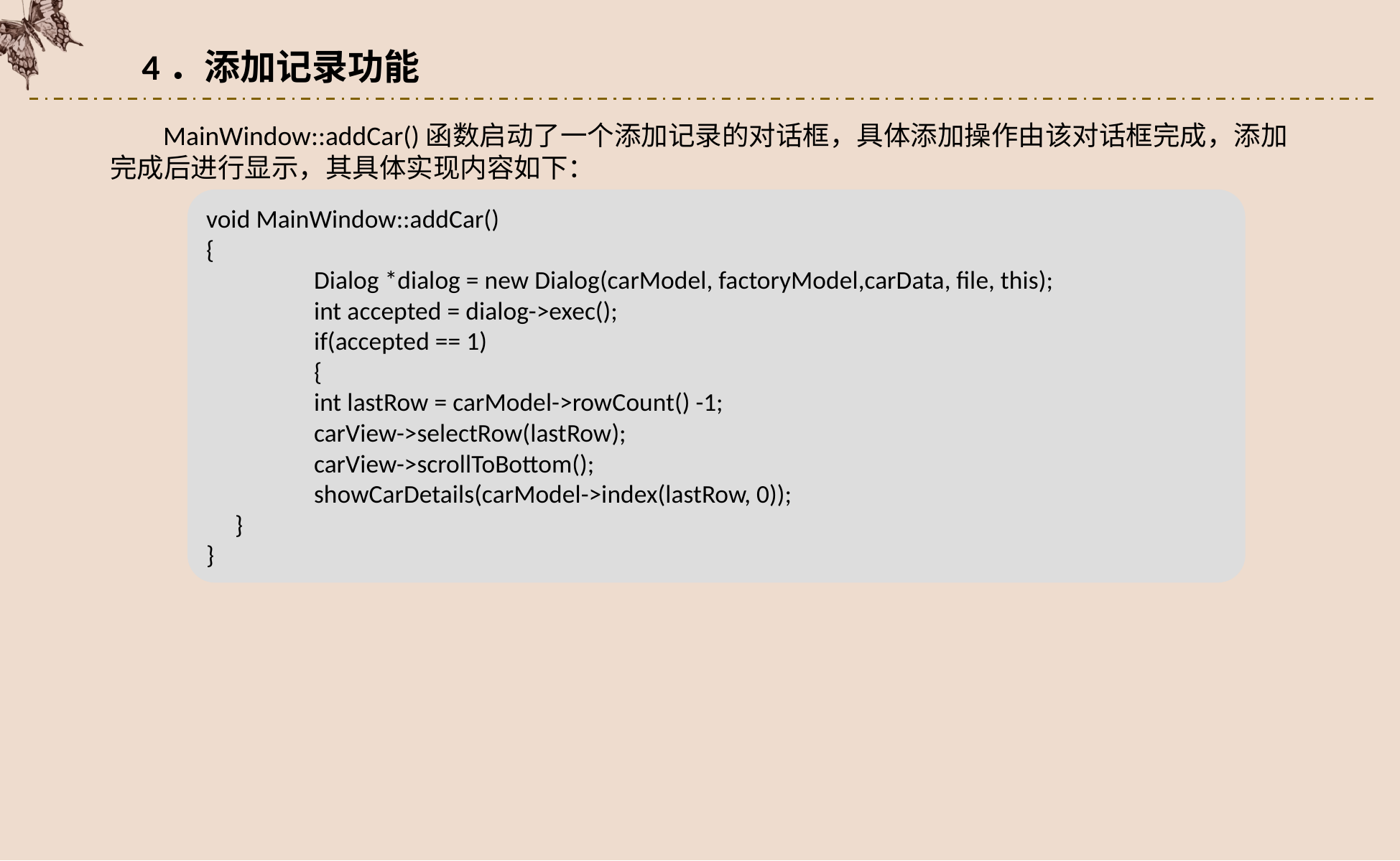

4．添加记录功能
MainWindow::addCar()函数启动了一个添加记录的对话框，具体添加操作由该对话框完成，添加完成后进行显示，其具体实现内容如下：
void MainWindow::addCar()
{
    	Dialog *dialog = new Dialog(carModel, factoryModel,carData, file, this);
    	int accepted = dialog->exec();
    	if(accepted == 1)
    	{
        	int lastRow = carModel->rowCount() -1;
         	carView->selectRow(lastRow);
         	carView->scrollToBottom();
         	showCarDetails(carModel->index(lastRow, 0));
     }
}